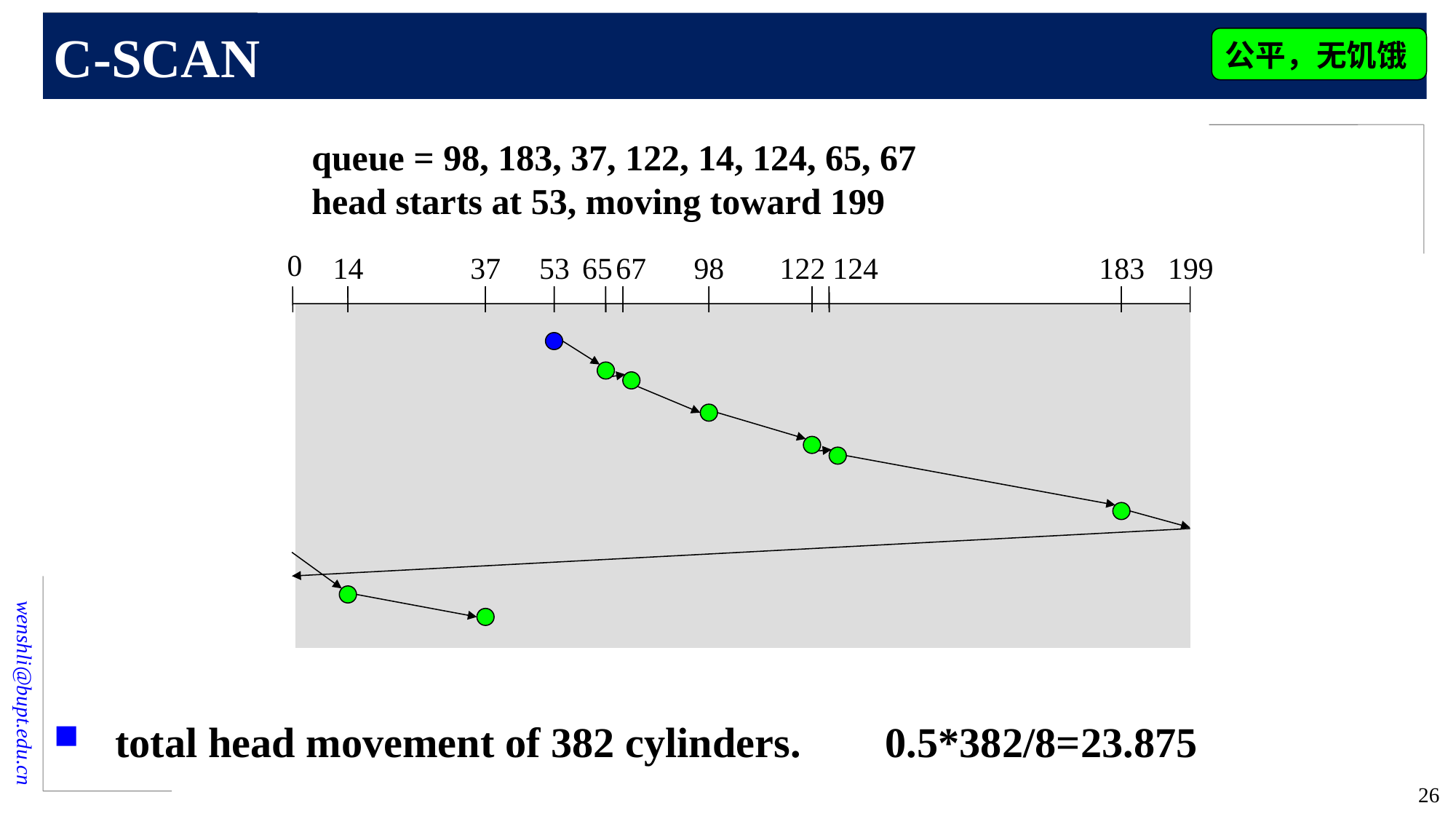

# C-SCAN
公平，无饥饿
queue = 98, 183, 37, 122, 14, 124, 65, 67
head starts at 53, moving toward 199
0
14
37
53
65
67
98
122
124
183
199

total head movement of 382 cylinders.        0.5*382/8=23.875
26